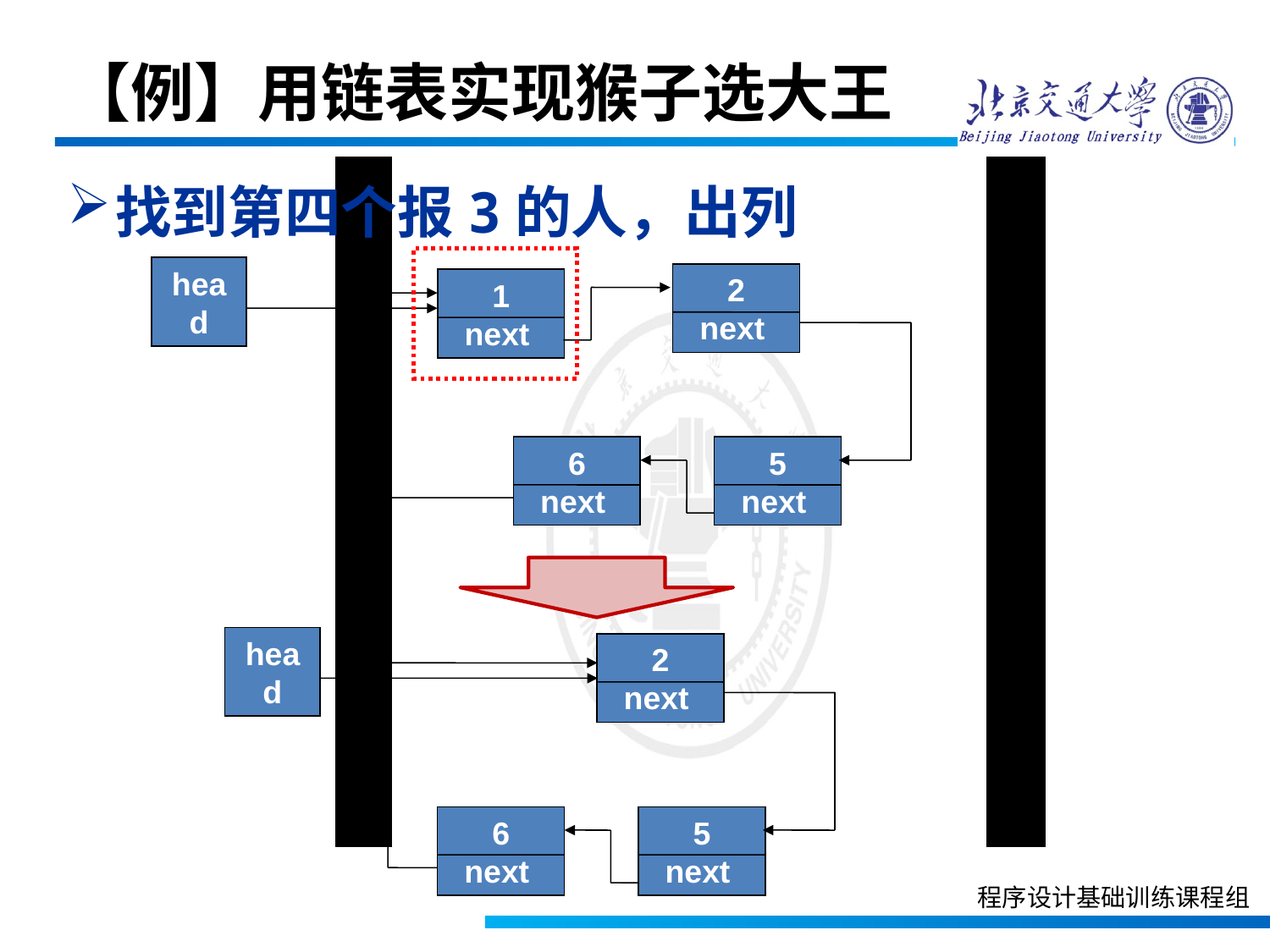

【例】用链表实现猴子选大王
找到第四个报3的人，出列

2
next
1
next

head

6
next
5
next

2
next
head

6
next
5
next

程序设计基础训练课程组